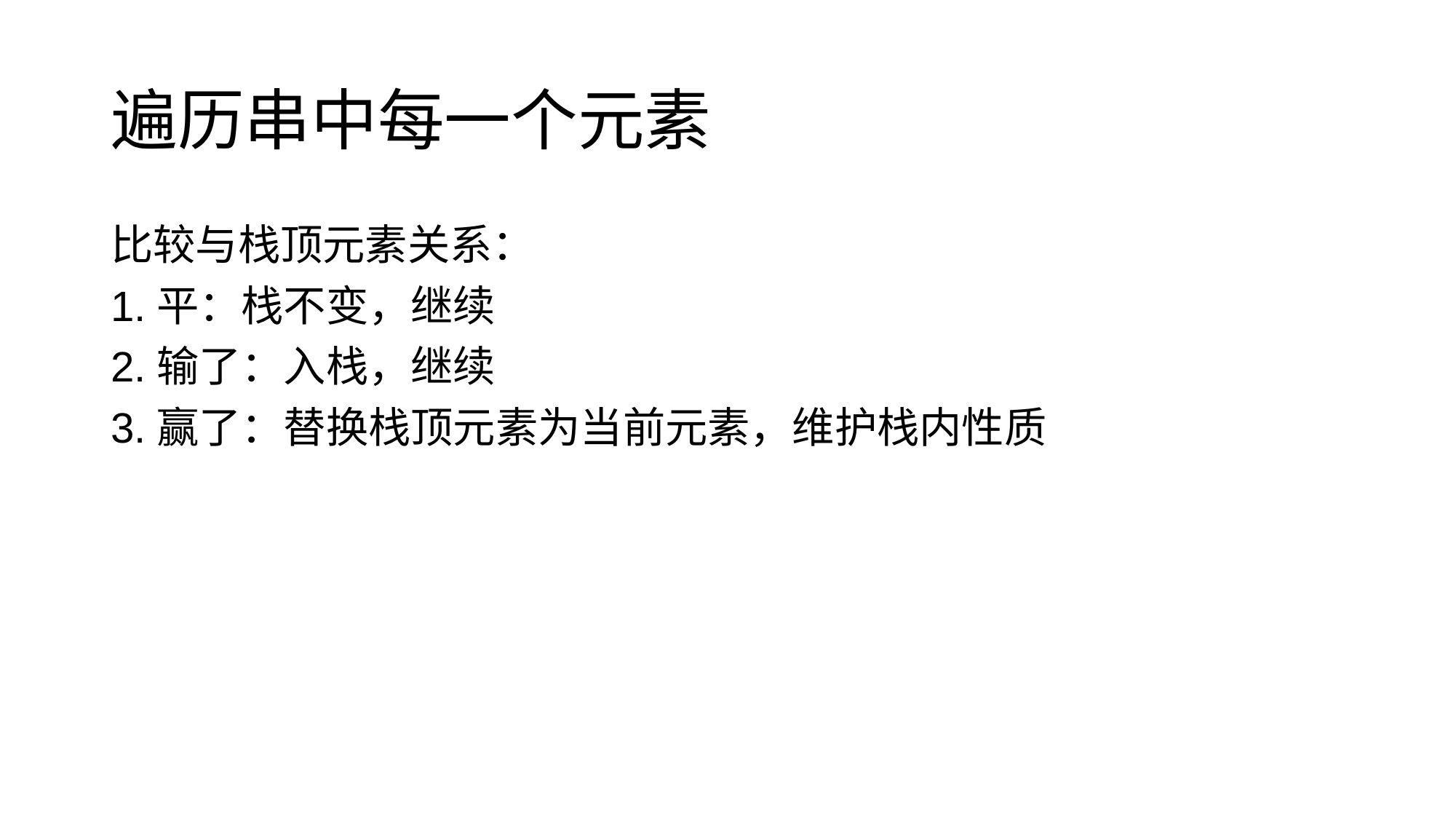

# 遍历串中每一个元素
比较与栈顶元素关系：
1.平：栈不变，继续
2.输了：入栈，继续
3.赢了：替换栈顶元素为当前元素，维护栈内性质